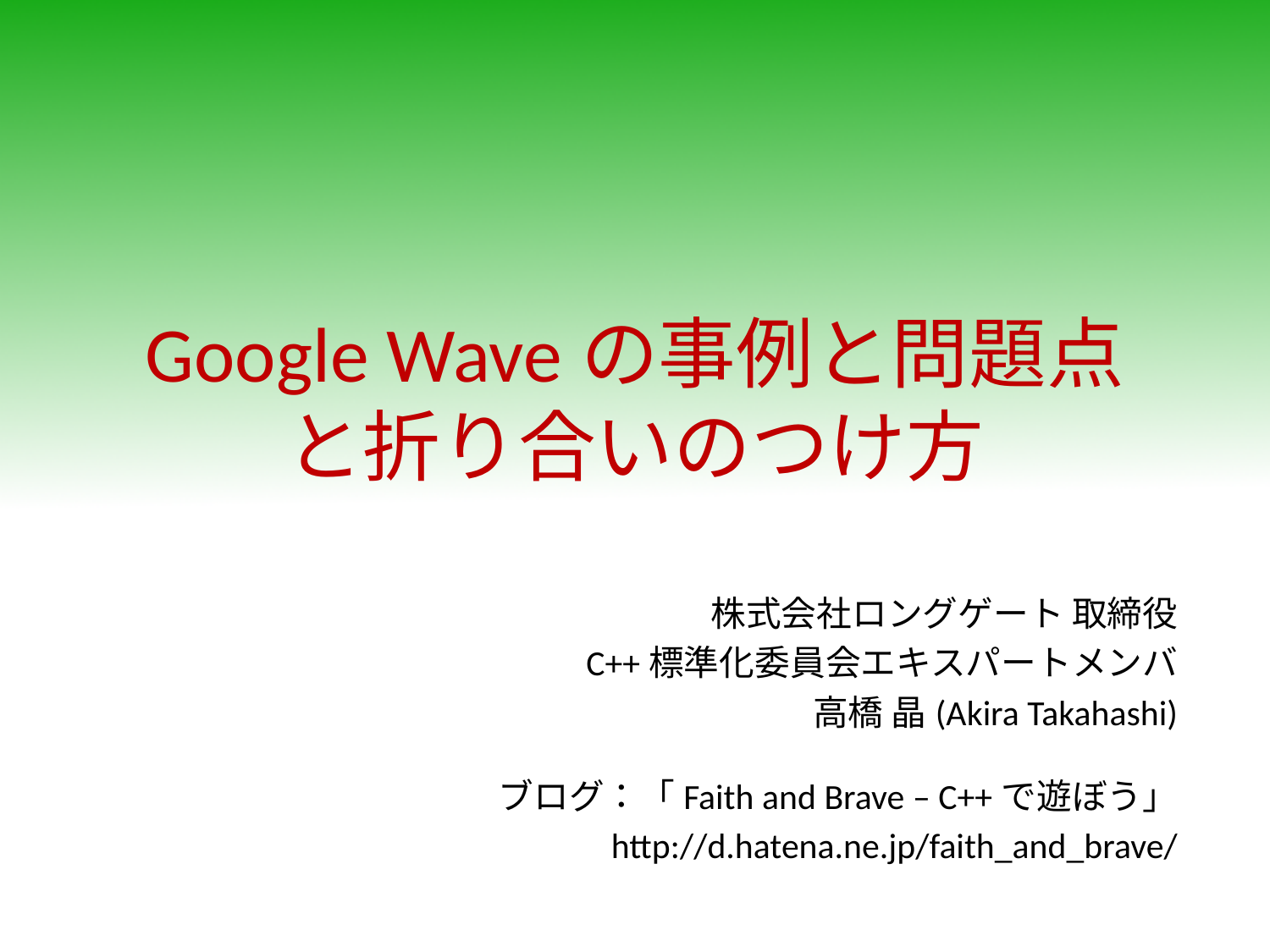

# Google Waveの事例と問題点と折り合いのつけ方
株式会社ロングゲート 取締役
C++標準化委員会エキスパートメンバ
高橋 晶(Akira Takahashi)

ブログ：「Faith and Brave – C++で遊ぼう」
http://d.hatena.ne.jp/faith_and_brave/